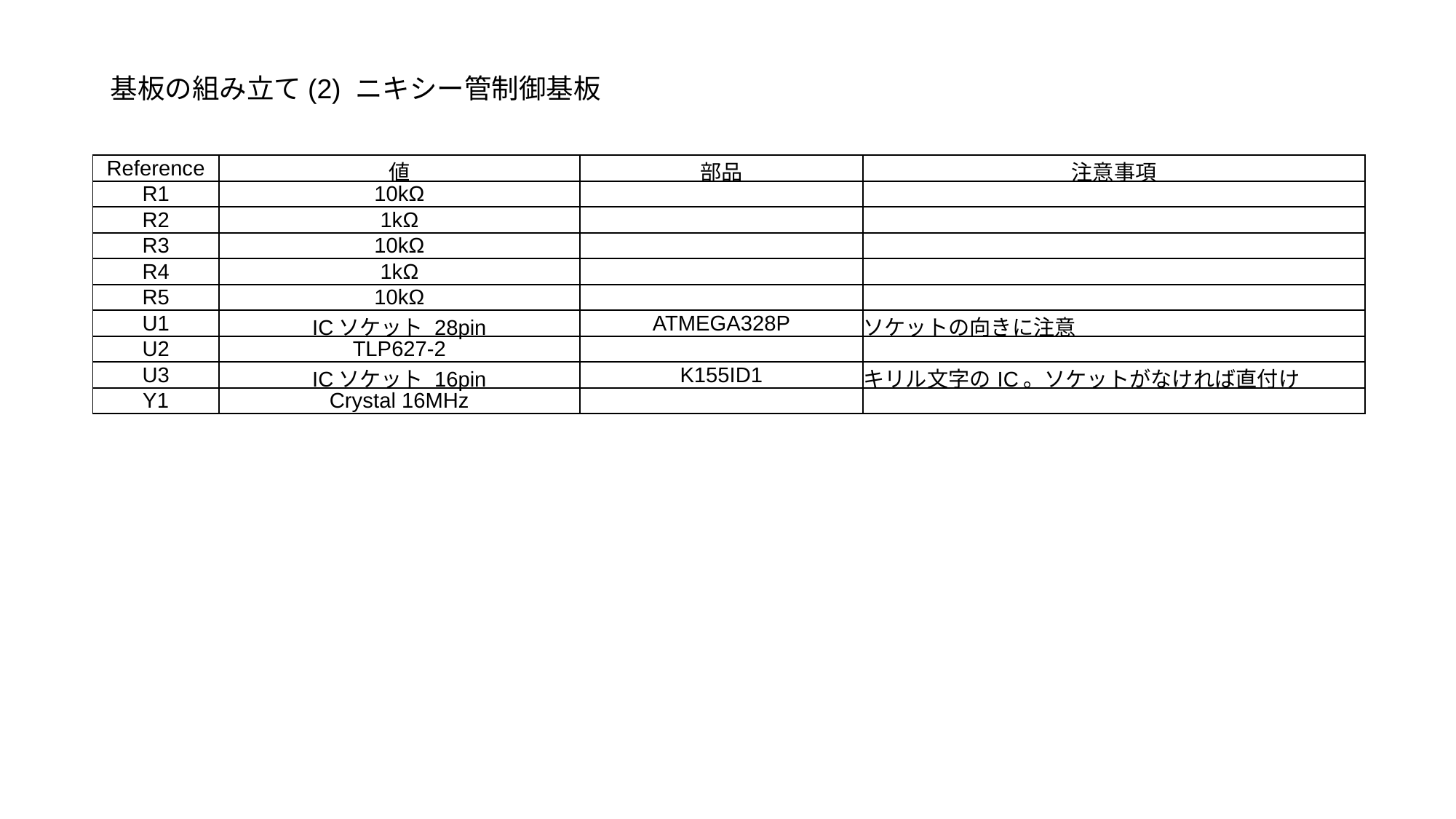

基板の組み立て(2) ニキシー管制御基板
| Reference | 値 | 部品 | 注意事項 |
| --- | --- | --- | --- |
| R1 | 10kΩ |  |  |
| R2 | 1kΩ |  |  |
| R3 | 10kΩ |  |  |
| R4 | 1kΩ |  |  |
| R5 | 10kΩ |  |  |
| U1 | ICソケット 28pin | ATMEGA328P | ソケットの向きに注意 |
| U2 | TLP627-2 |  |  |
| U3 | ICソケット 16pin | K155ID1 | キリル文字のIC。ソケットがなければ直付け |
| Y1 | Crystal 16MHz |  |  |